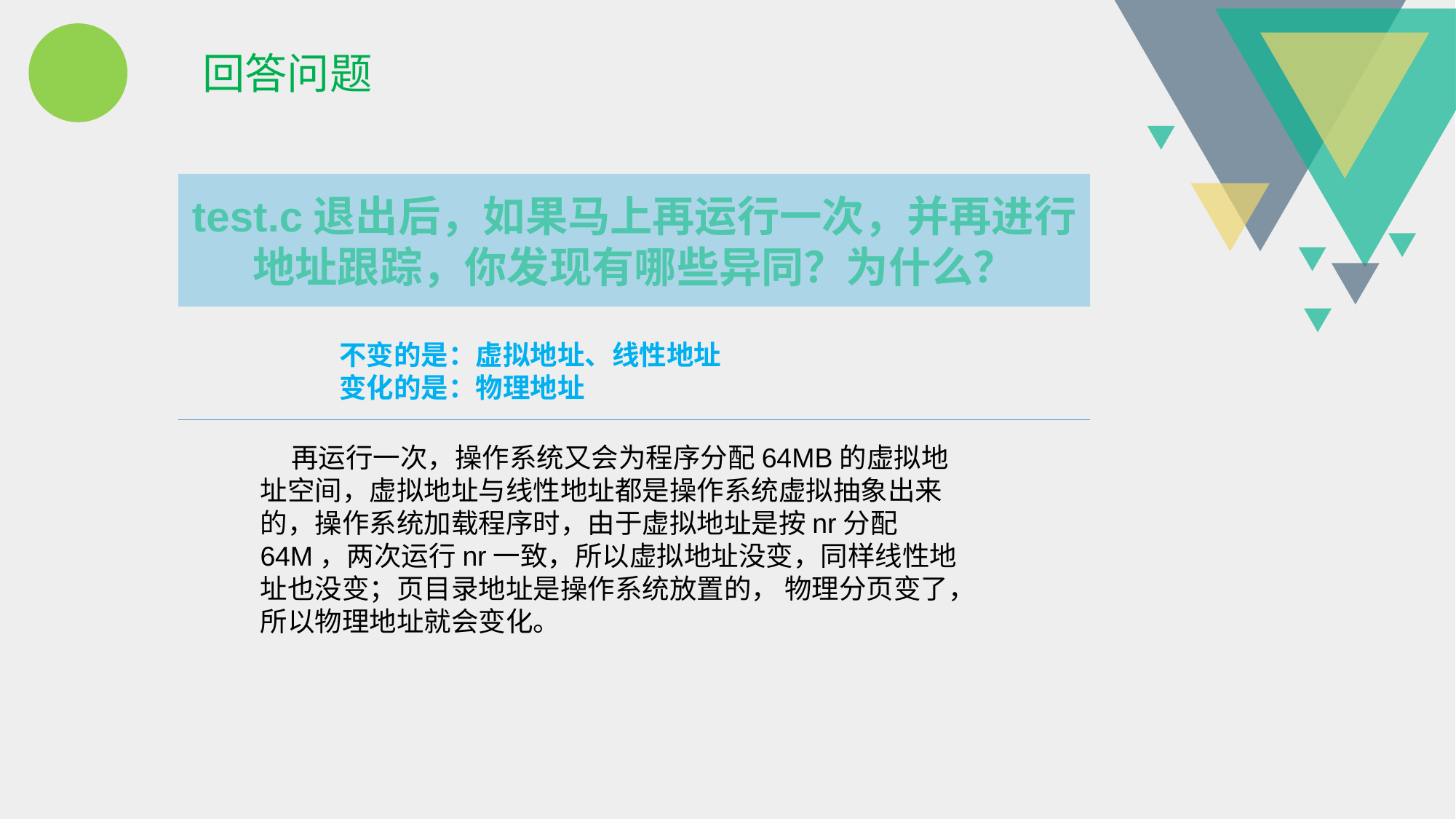

回答问题
test.c退出后，如果马上再运行一次，并再进行地址跟踪，你发现有哪些异同？为什么？
不变的是：虚拟地址、线性地址
变化的是：物理地址
    再运行一次，操作系统又会为程序分配64MB的虚拟地址空间，虚拟地址与线性地址都是操作系统虚拟抽象出来的，操作系统加载程序时，由于虚拟地址是按nr分配64M，两次运行nr一致，所以虚拟地址没变，同样线性地址也没变；页目录地址是操作系统放置的， 物理分页变了，所以物理地址就会变化。